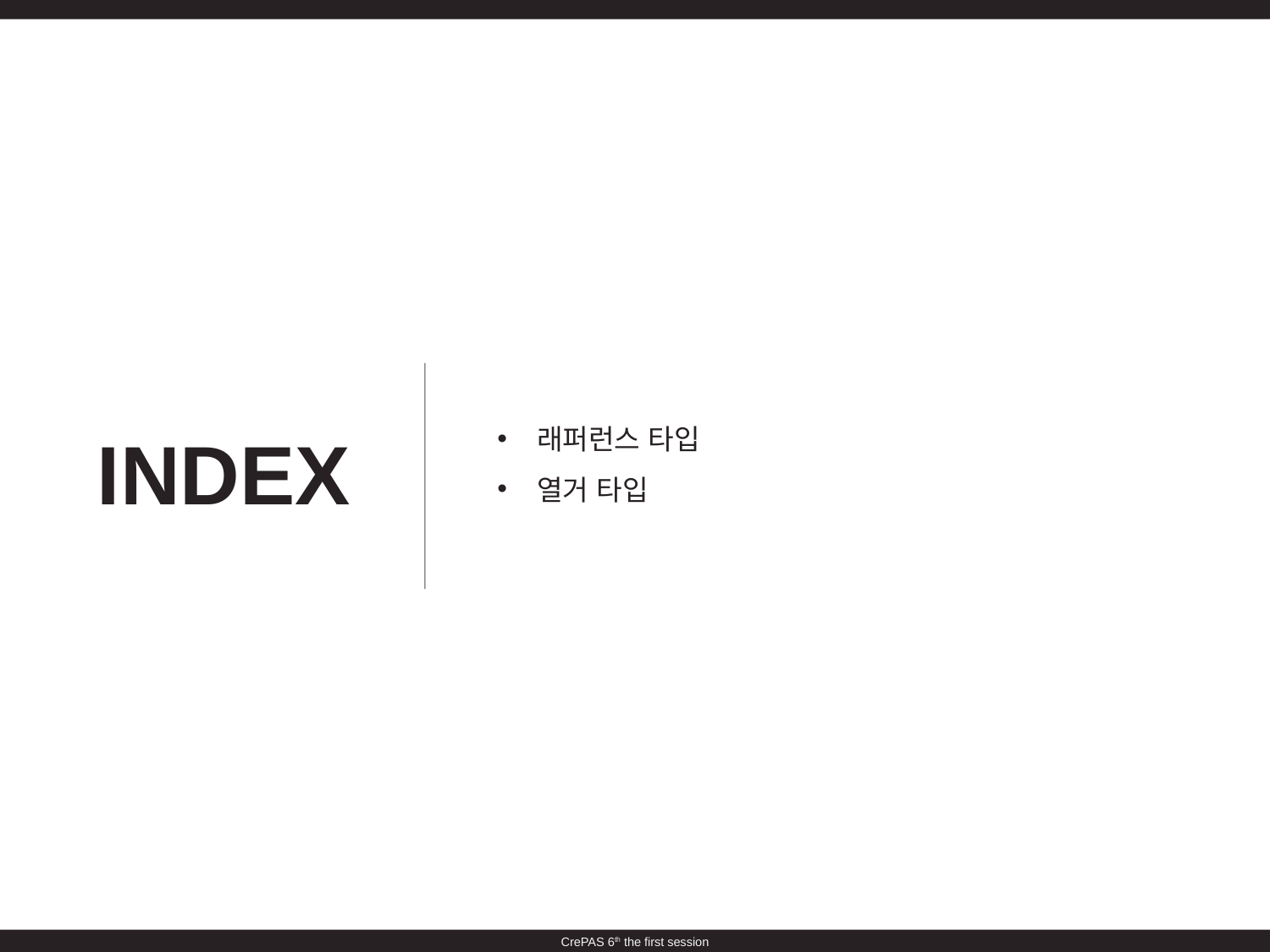

래퍼런스 타입
열거 타입
INDEX
CrePAS 6th the first session